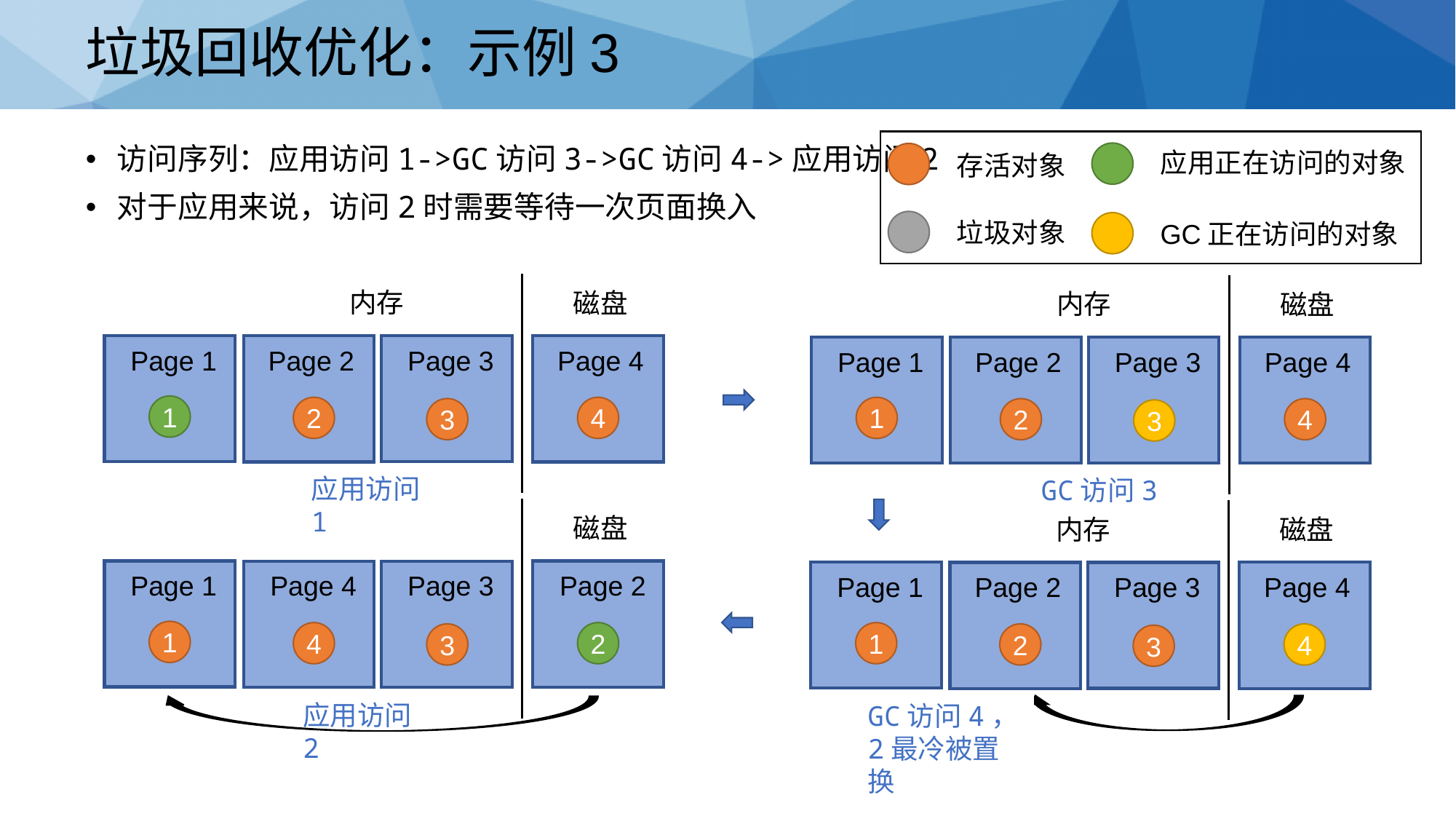

# 垃圾回收优化：示例3

访问序列：应用访问1->GC访问3->GC访问4->应用访问2
对于应用来说，访问2时需要等待一次页面换入

应用正在访问的对象

存活对象

垃圾对象
GC正在访问的对象

内存
磁盘

Page 1
1

Page 3
Page 4
Page 2
2
4
3
内存
磁盘

Page 1
1

Page 3
Page 4
Page 2
2
4
3

应用访问1
GC访问3
内存
磁盘

Page 1
1

Page 3
Page 2
Page 4
4
2
3
内存
磁盘

Page 1
1

Page 3
Page 4
Page 2
2
4
3

应用访问2
GC访问4，2最冷被置换